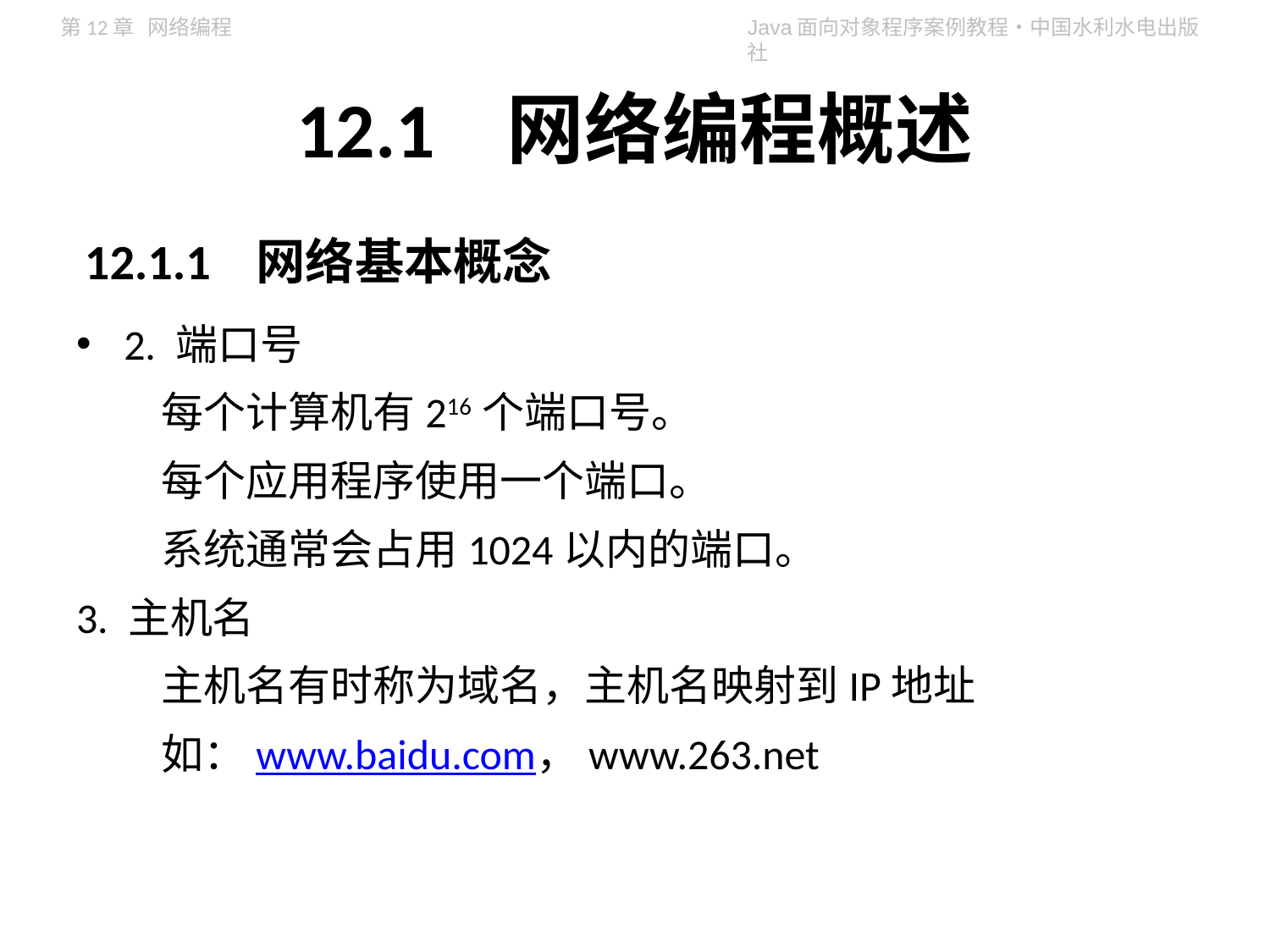

# 12.1   网络编程概述
12.1.1   网络基本概念
2. 端口号
每个计算机有216个端口号。
每个应用程序使用一个端口。
系统通常会占用1024以内的端口。
3. 主机名
主机名有时称为域名，主机名映射到IP地址
如：www.baidu.com，www.263.net